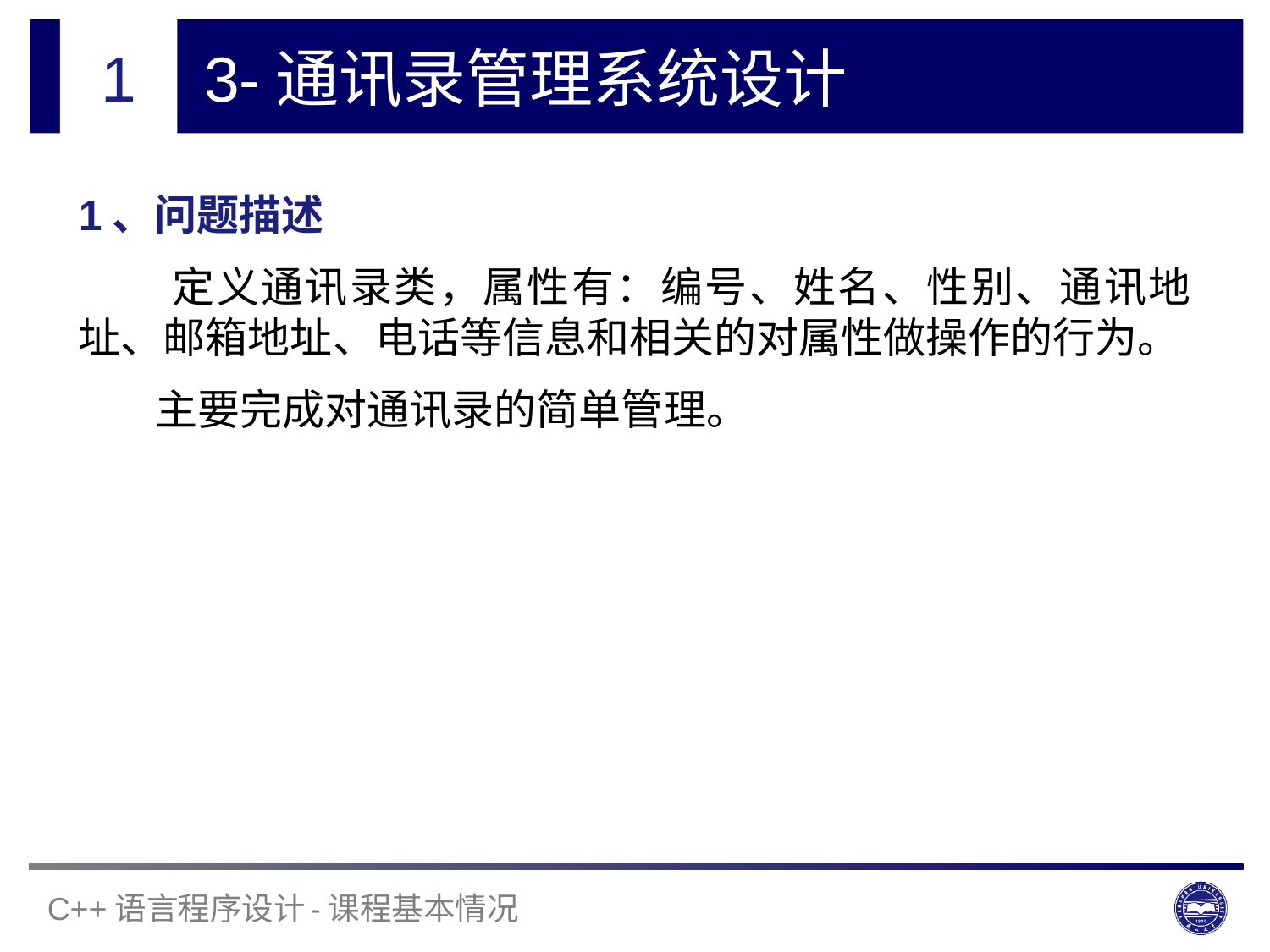

1
3-通讯录管理系统设计
1、问题描述
       定义通讯录类，属性有：编号、姓名、性别、通讯地址、邮箱地址、电话等信息和相关的对属性做操作的行为。
       主要完成对通讯录的简单管理。
-课程基本情况